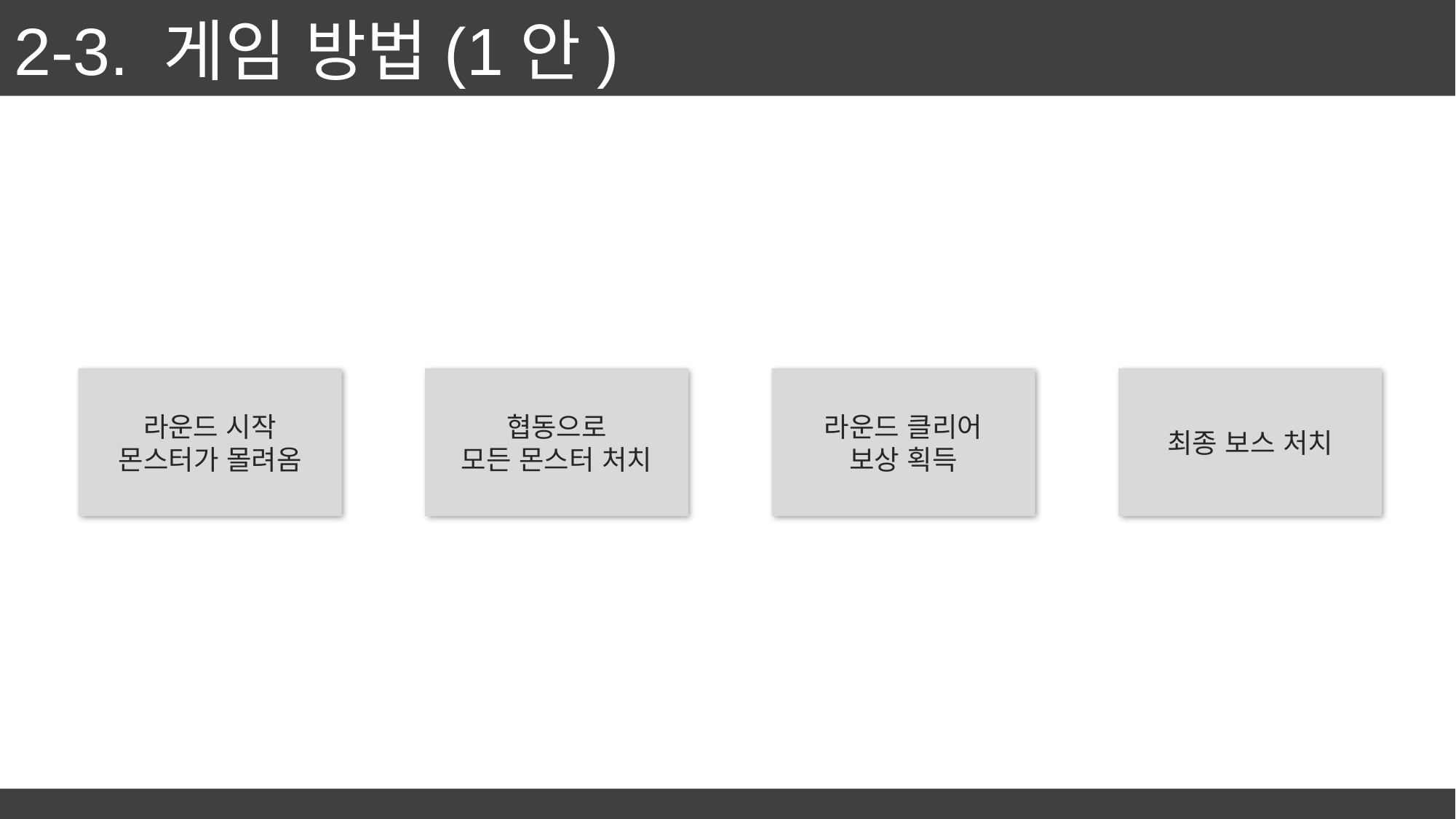

2-3. 게임 방법(1안)
라운드 클리어
보상 획득
최종 보스 처치
협동으로
모든 몬스터 처치
라운드 시작
몬스터가 몰려옴